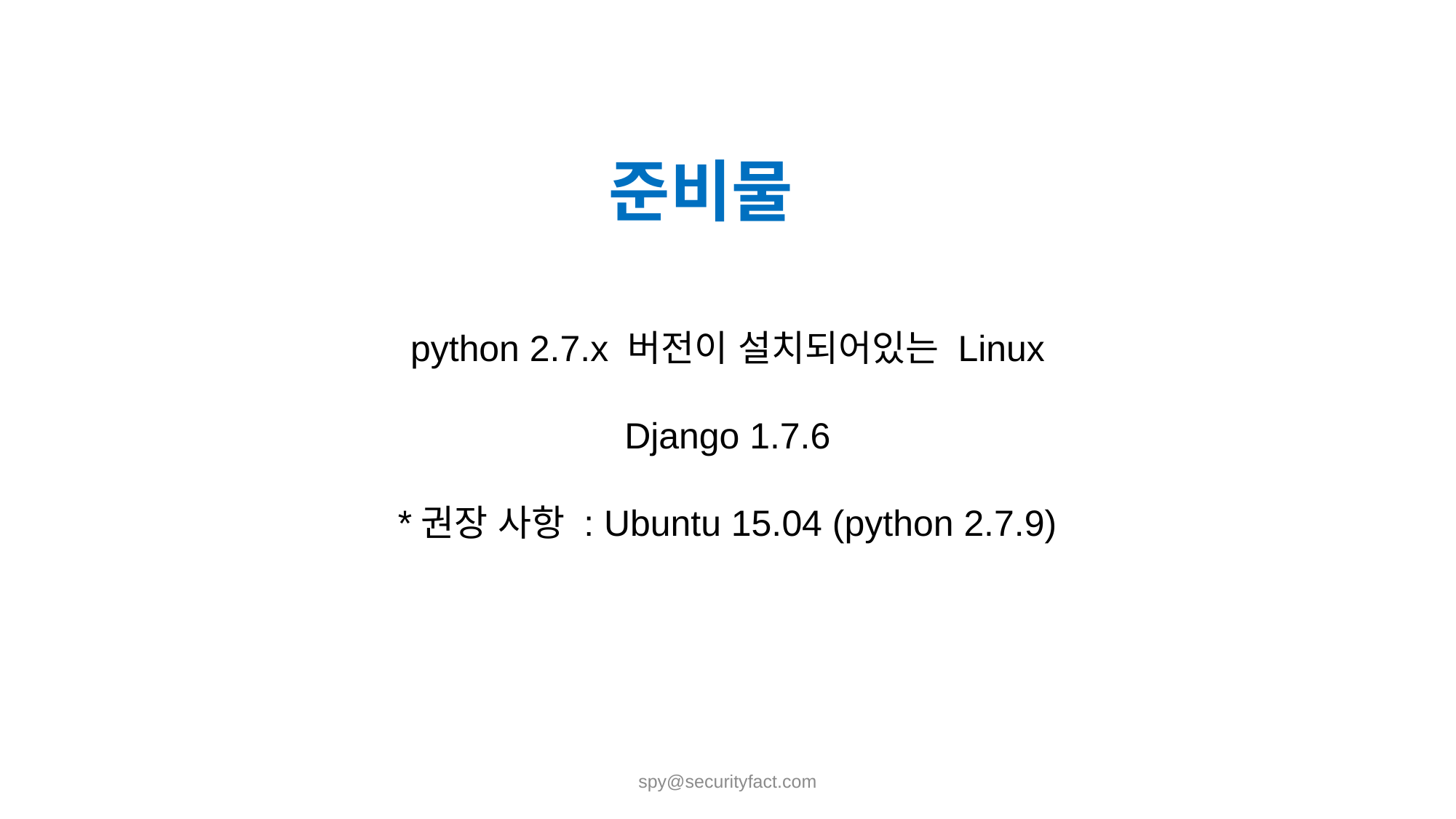

준비물
python 2.7.x 버전이 설치되어있는 Linux

Django 1.7.6

*권장 사항 : Ubuntu 15.04 (python 2.7.9)
spy@securityfact.com